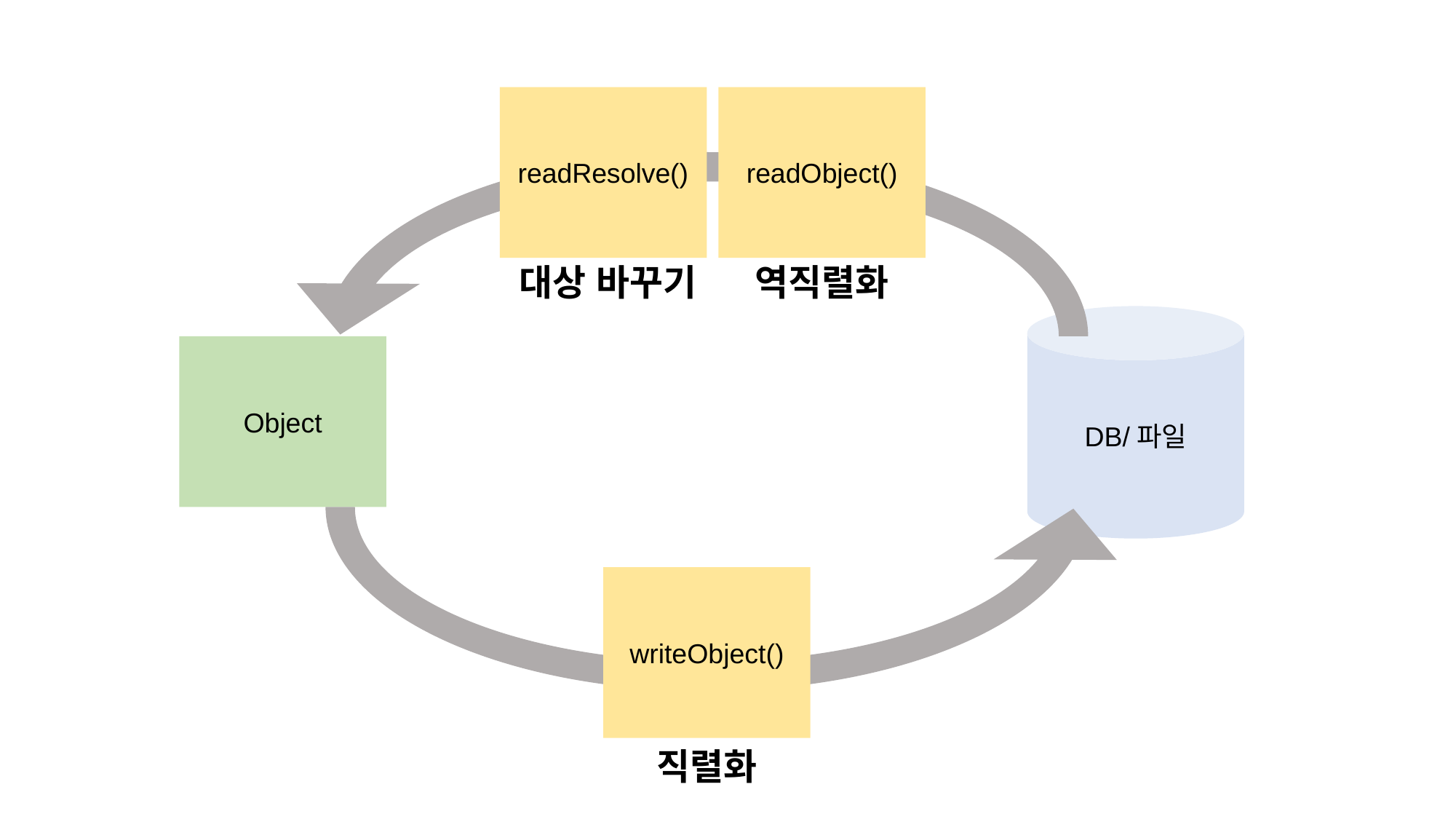

readResolve()
readObject()

대상 바꾸기
역직렬화

DB/파일
Object
writeObject()
직렬화